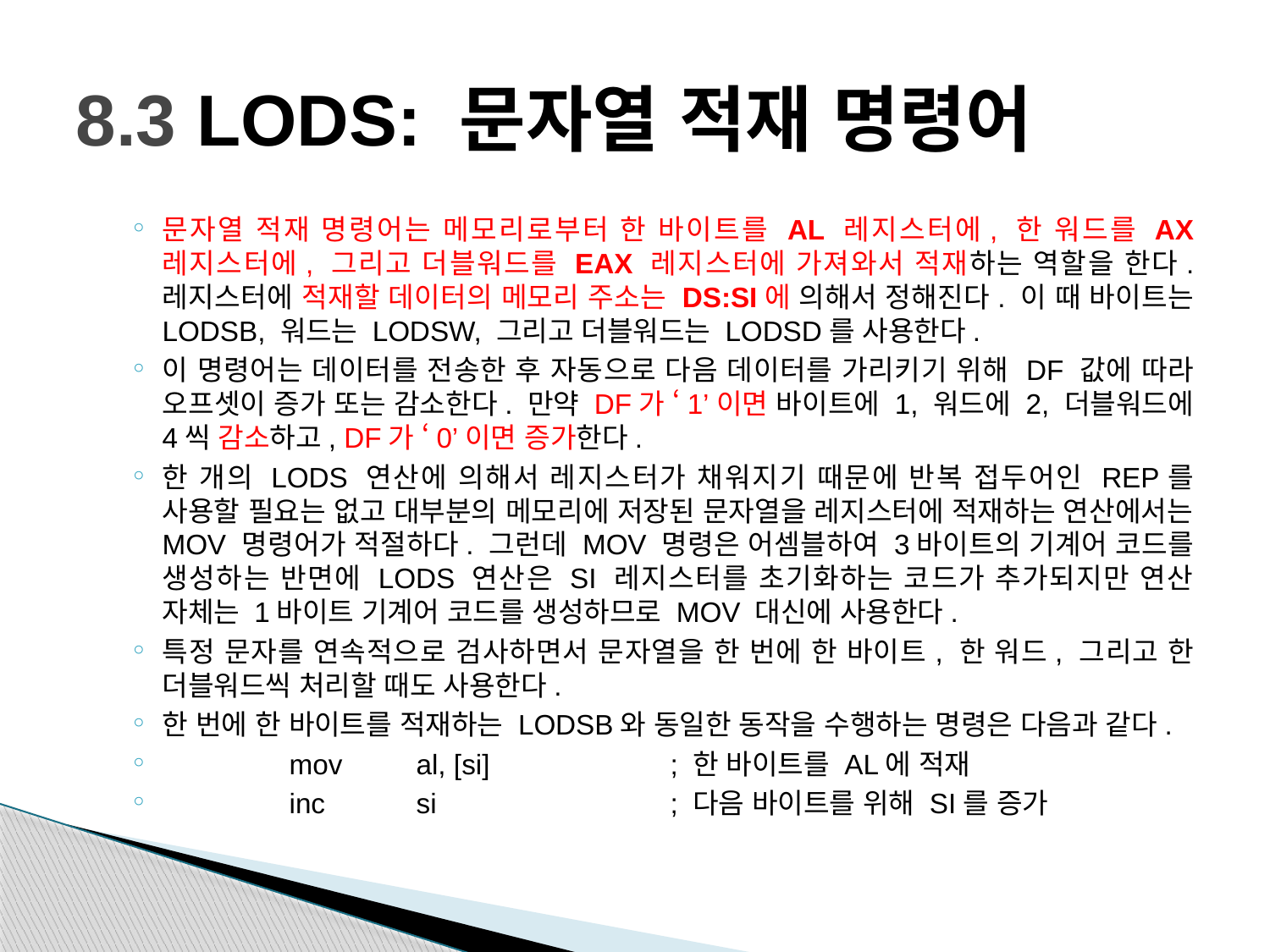

# 8.3 LODS: 문자열 적재 명령어
문자열 적재 명령어는 메모리로부터 한 바이트를 AL 레지스터에, 한 워드를 AX 레지스터에, 그리고 더블워드를 EAX 레지스터에 가져와서 적재하는 역할을 한다. 레지스터에 적재할 데이터의 메모리 주소는 DS:SI에 의해서 정해진다. 이 때 바이트는 LODSB, 워드는 LODSW, 그리고 더블워드는 LODSD를 사용한다.
이 명령어는 데이터를 전송한 후 자동으로 다음 데이터를 가리키기 위해 DF 값에 따라 오프셋이 증가 또는 감소한다. 만약 DF가 ‘1’이면 바이트에 1, 워드에 2, 더블워드에 4씩 감소하고, DF가 ‘0’이면 증가한다.
한 개의 LODS 연산에 의해서 레지스터가 채워지기 때문에 반복 접두어인 REP를 사용할 필요는 없고 대부분의 메모리에 저장된 문자열을 레지스터에 적재하는 연산에서는 MOV 명령어가 적절하다. 그런데 MOV 명령은 어셈블하여 3바이트의 기계어 코드를 생성하는 반면에 LODS 연산은 SI 레지스터를 초기화하는 코드가 추가되지만 연산 자체는 1바이트 기계어 코드를 생성하므로 MOV 대신에 사용한다.
특정 문자를 연속적으로 검사하면서 문자열을 한 번에 한 바이트, 한 워드, 그리고 한 더블워드씩 처리할 때도 사용한다.
한 번에 한 바이트를 적재하는 LODSB와 동일한 동작을 수행하는 명령은 다음과 같다.
	mov	al, [si]		; 한 바이트를 AL에 적재
	inc	si		; 다음 바이트를 위해 SI를 증가